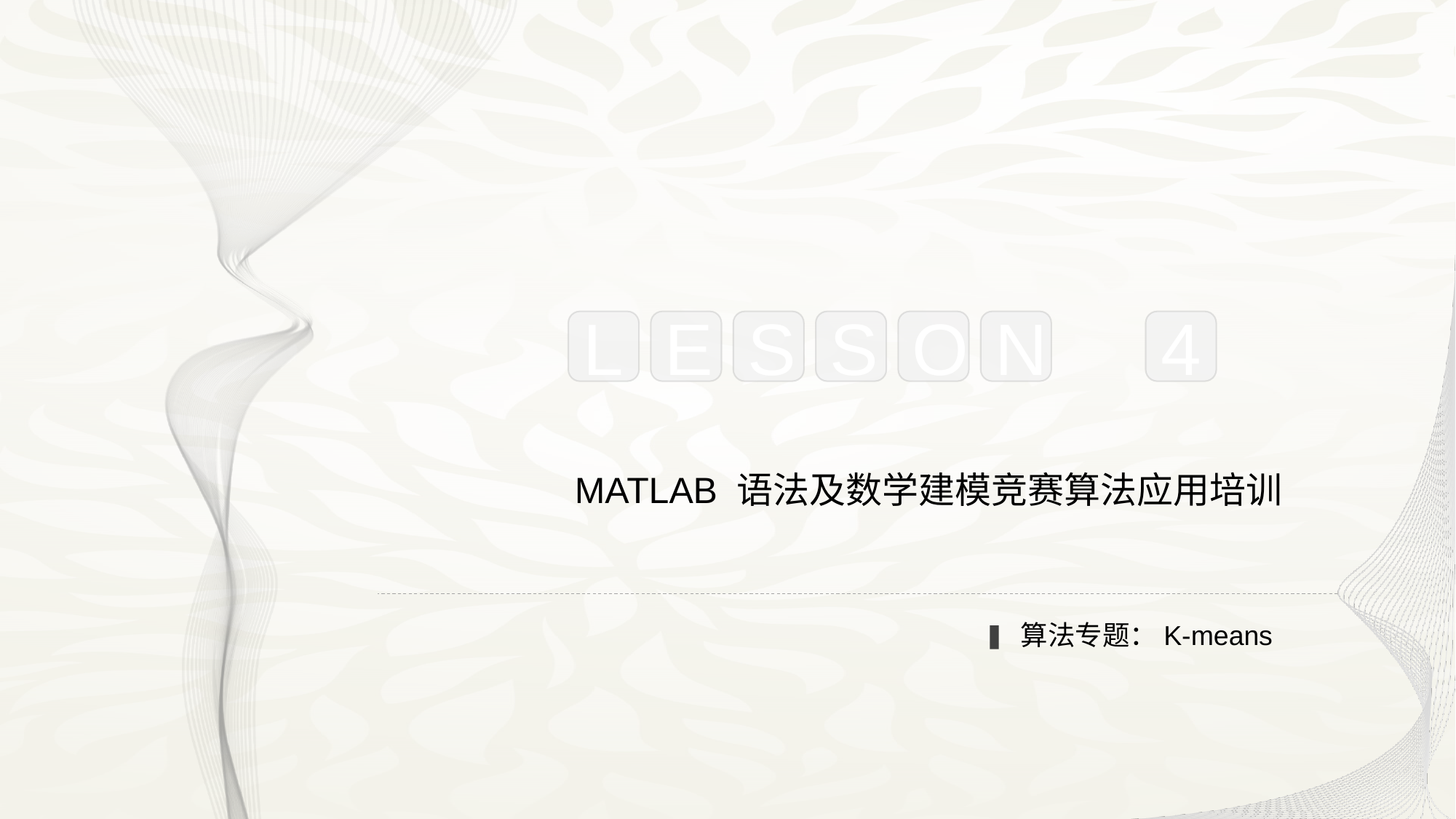

L
E
S
S
O
N
4
MATLAB 语法及数学建模竞赛算法应用培训
算法专题：K-means